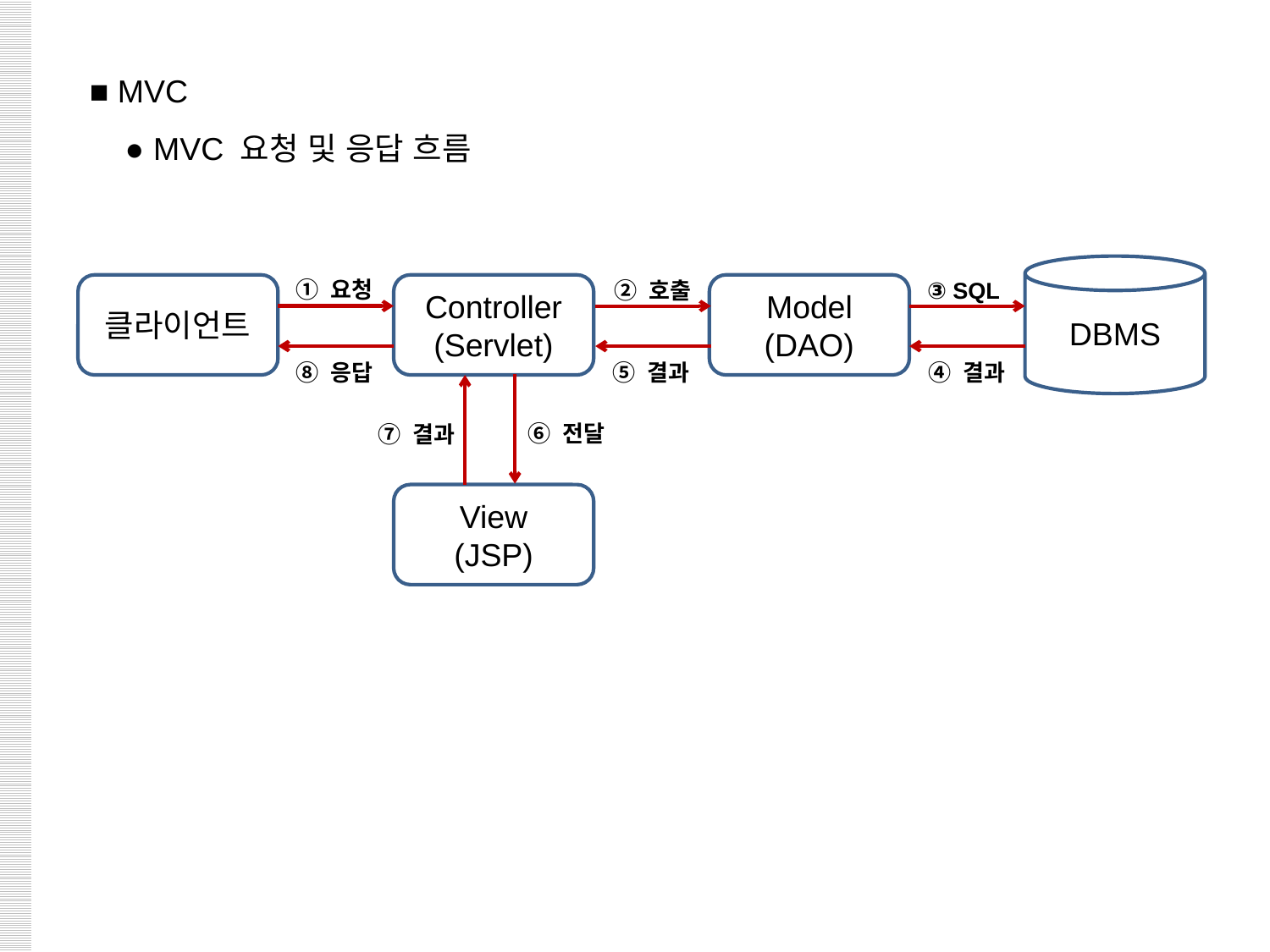

■ MVC
    ● MVC 요청 및 응답 흐름
① 요청
② 호출
③ SQL
DBMS
클라이언트
Controller
(Servlet)
Model
(DAO)
⑤ 결과
⑧ 응답
④ 결과
⑥ 전달
⑦ 결과
View
(JSP)